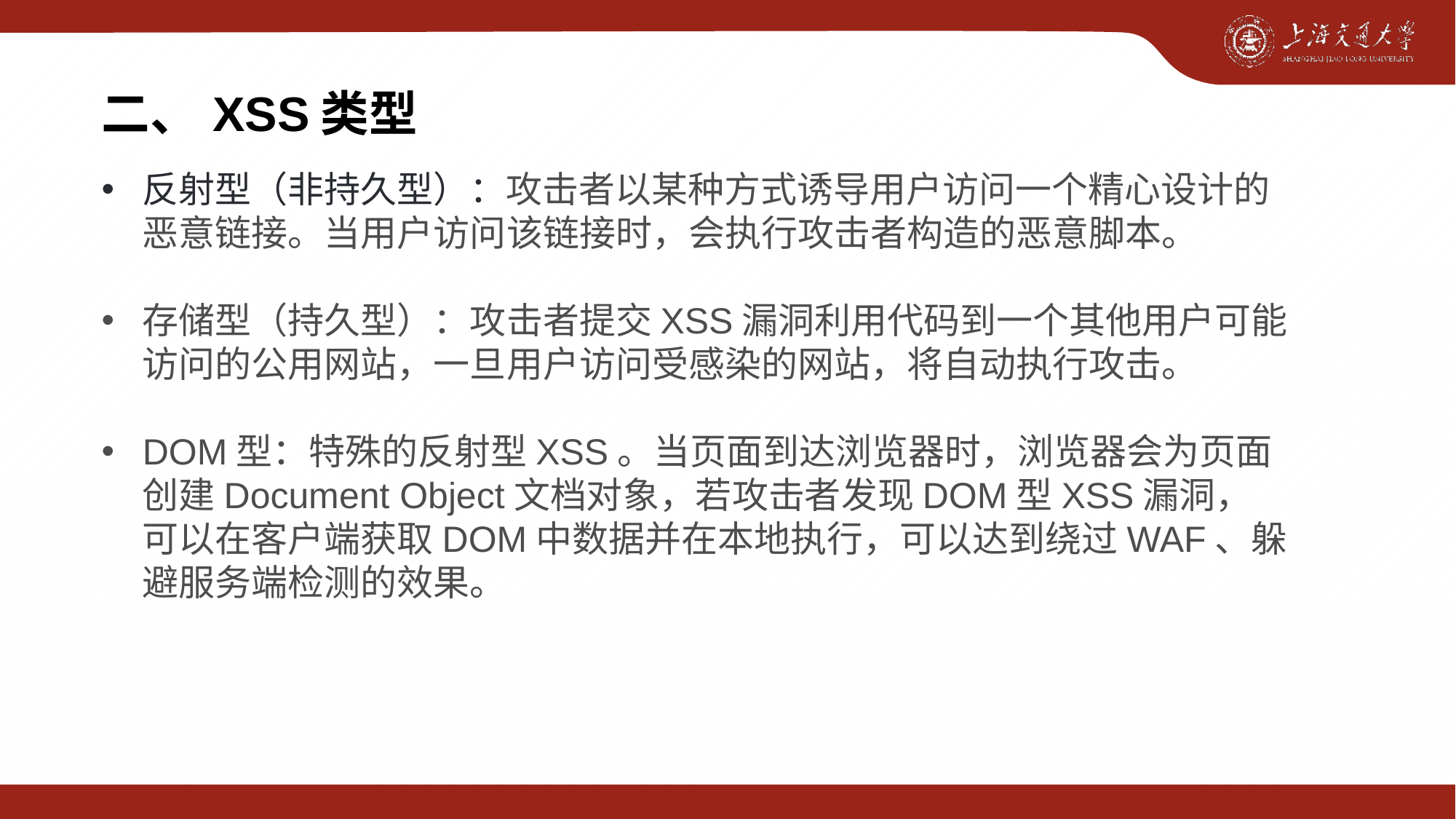

二、XSS类型
反射型（非持久型）：攻击者以某种方式诱导用户访问一个精心设计的恶意链接。当用户访问该链接时，会执行攻击者构造的恶意脚本。

存储型（持久型）：攻击者提交XSS漏洞利用代码到一个其他用户可能访问的公用网站，一旦用户访问受感染的网站，将自动执行攻击。

DOM型：特殊的反射型XSS。当页面到达浏览器时，浏览器会为页面创建Document Object文档对象，若攻击者发现DOM型XSS漏洞，可以在客户端获取DOM中数据并在本地执行，可以达到绕过WAF、躲避服务端检测的效果。